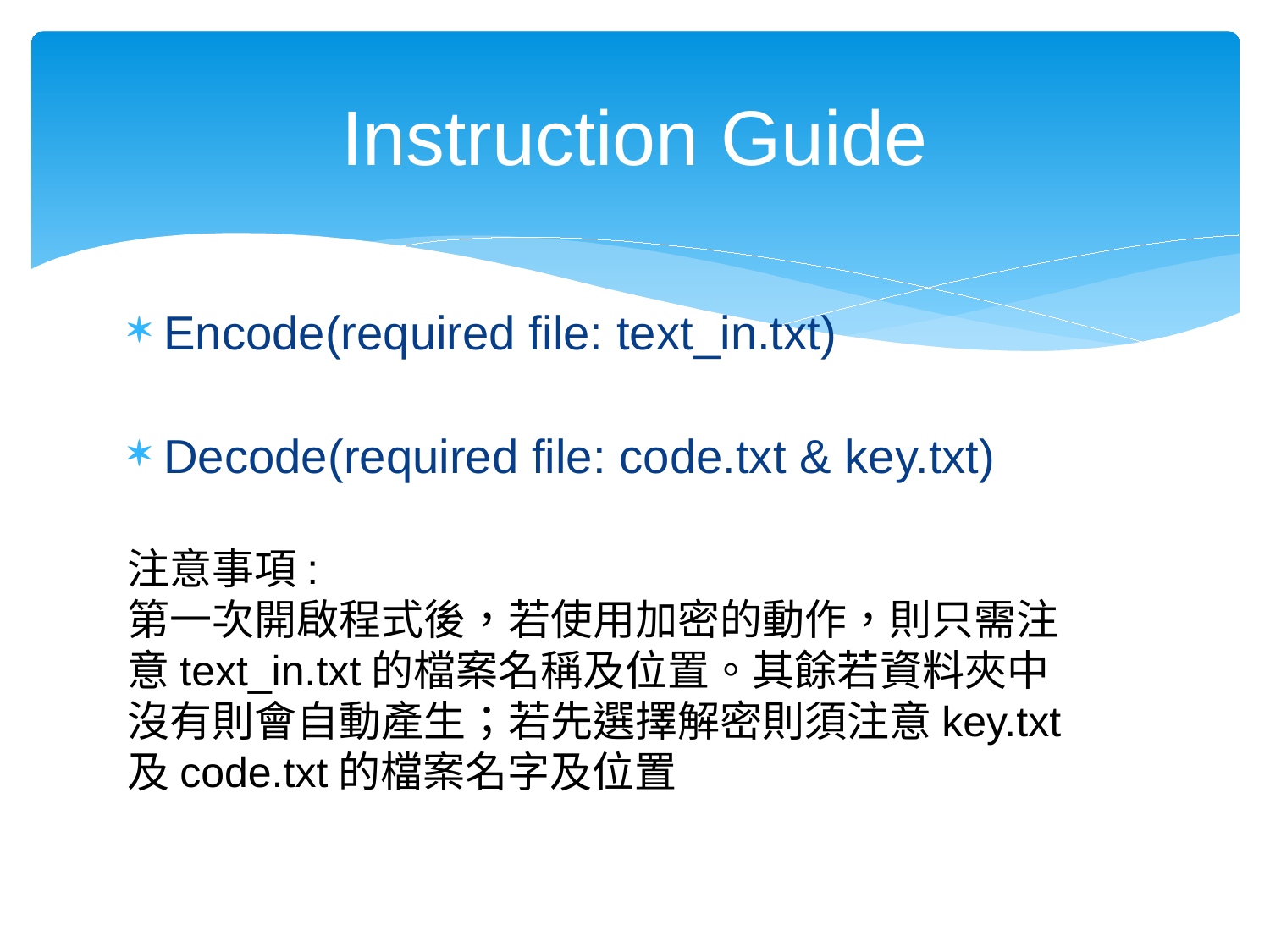

# Instruction Guide
Encode(required file: text_in.txt)
Decode(required file: code.txt & key.txt)

注意事項:
第一次開啟程式後，若使用加密的動作，則只需注意text_in.txt的檔案名稱及位置。其餘若資料夾中沒有則會自動產生；若先選擇解密則須注意key.txt及code.txt的檔案名字及位置